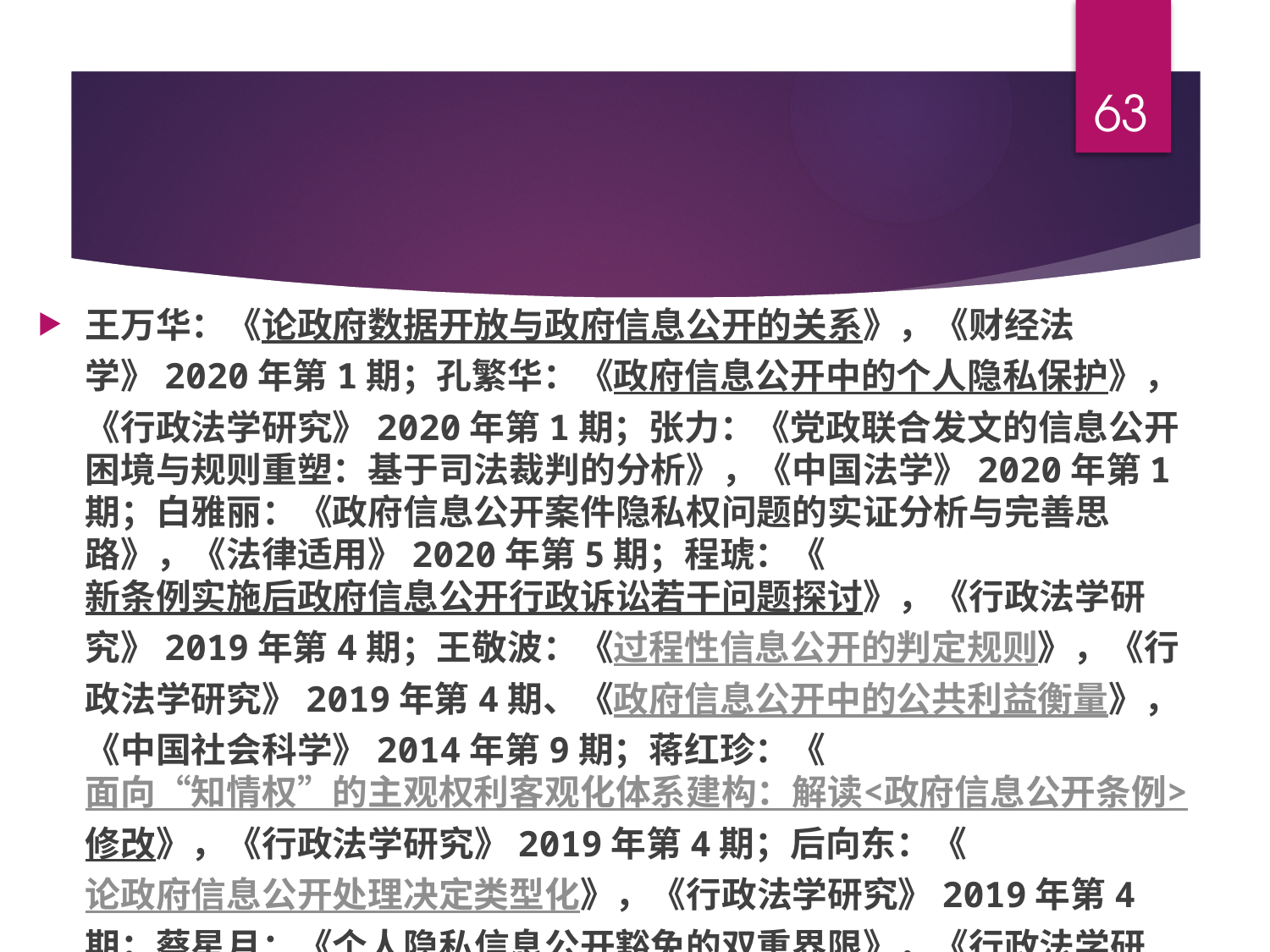

63
#
王万华：《论政府数据开放与政府信息公开的关系》，《财经法学》2020年第1期；孔繁华：《政府信息公开中的个人隐私保护》，《行政法学研究》2020年第1期；张力：《党政联合发文的信息公开困境与规则重塑：基于司法裁判的分析》，《中国法学》2020年第1期；白雅丽：《政府信息公开案件隐私权问题的实证分析与完善思路》，《法律适用》2020年第5期；程琥：《新条例实施后政府信息公开行政诉讼若干问题探讨》，《行政法学研究》2019年第4期；王敬波：《过程性信息公开的判定规则》，《行政法学研究》2019年第4期、《政府信息公开中的公共利益衡量》，《中国社会科学》2014年第9期；蒋红珍：《面向“知情权”的主观权利客观化体系建构：解读<政府信息公开条例>修改》，《行政法学研究》2019年第4期；后向东：《论政府信息公开处理决定类型化》，《行政法学研究》2019年第4期；蔡星月：《个人隐私信息公开豁免的双重界限》，《行政法学研究》2019年第3期；彭錞：《我国政府信息公开制度的宪法逻辑》，《法学》2019年第2期。